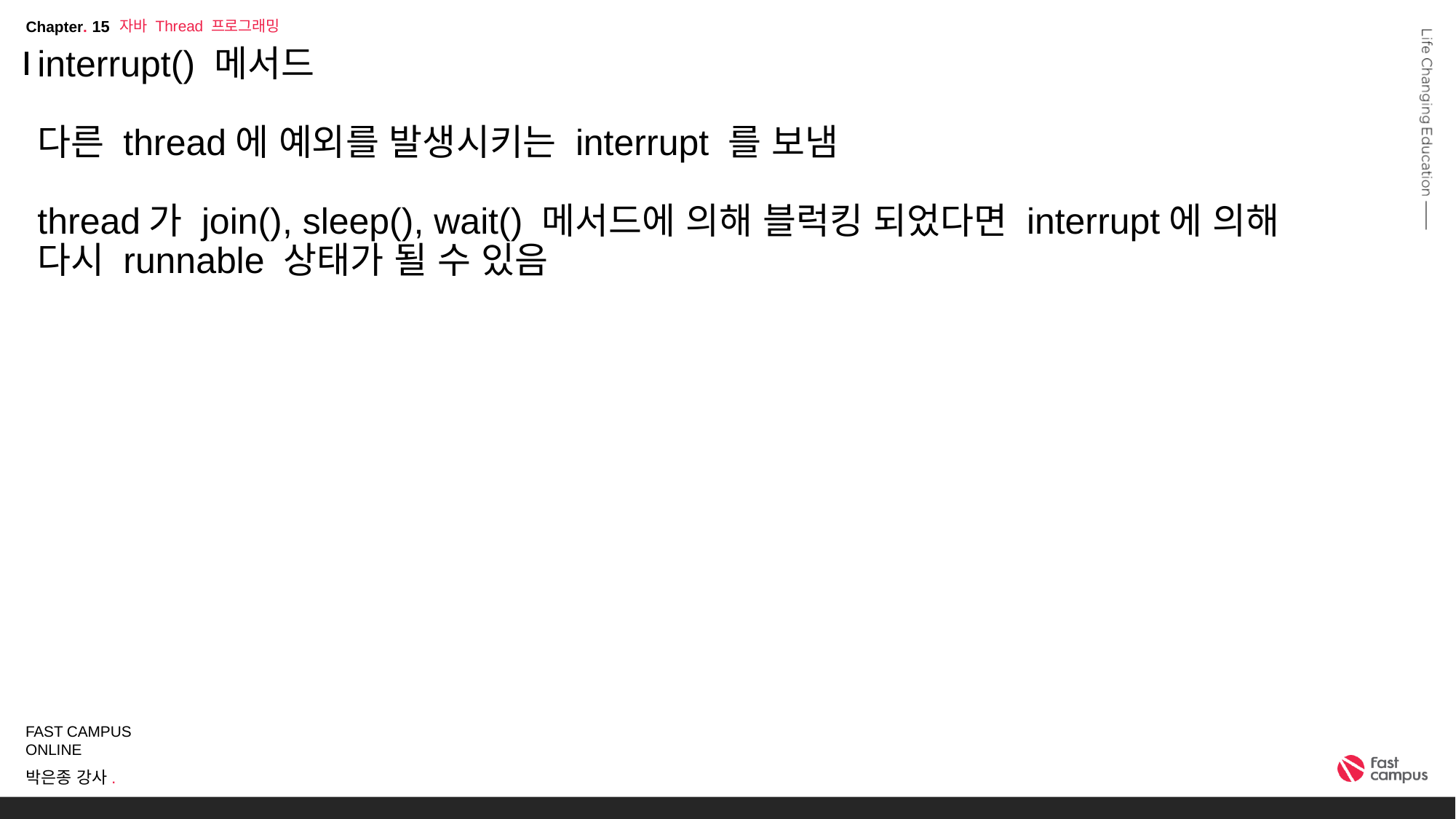

자바 Thread 프로그래밍
15
# interrupt() 메서드 다른 thread에 예외를 발생시키는 interrupt 를 보냄 thread가 join(), sleep(), wait() 메서드에 의해 블럭킹 되었다면 interrupt에 의해 다시 runnable 상태가 될 수 있음